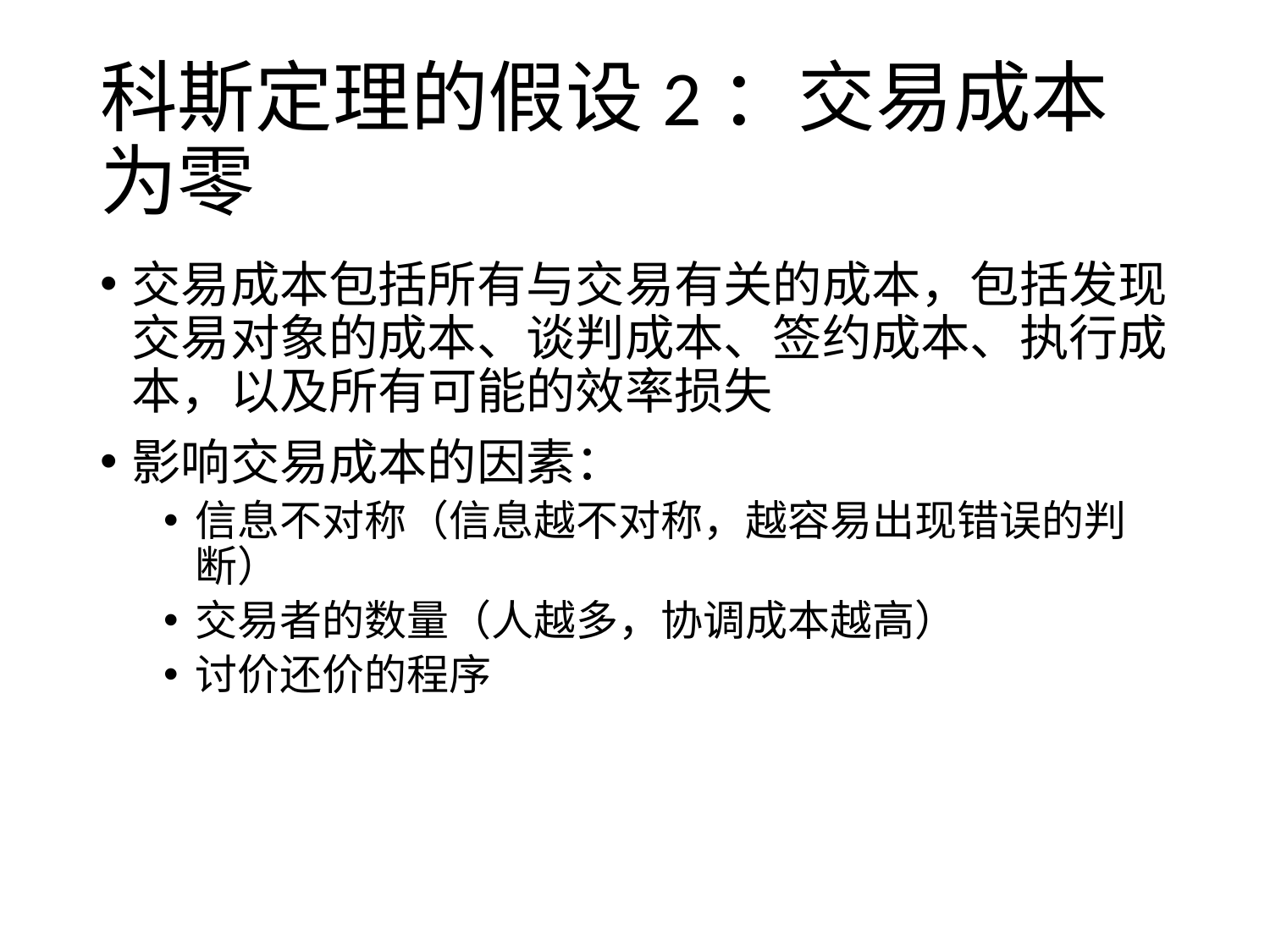

# 科斯定理的假设2：交易成本为零
交易成本包括所有与交易有关的成本，包括发现交易对象的成本、谈判成本、签约成本、执行成本，以及所有可能的效率损失
影响交易成本的因素：
信息不对称（信息越不对称，越容易出现错误的判断）
交易者的数量（人越多，协调成本越高）
讨价还价的程序